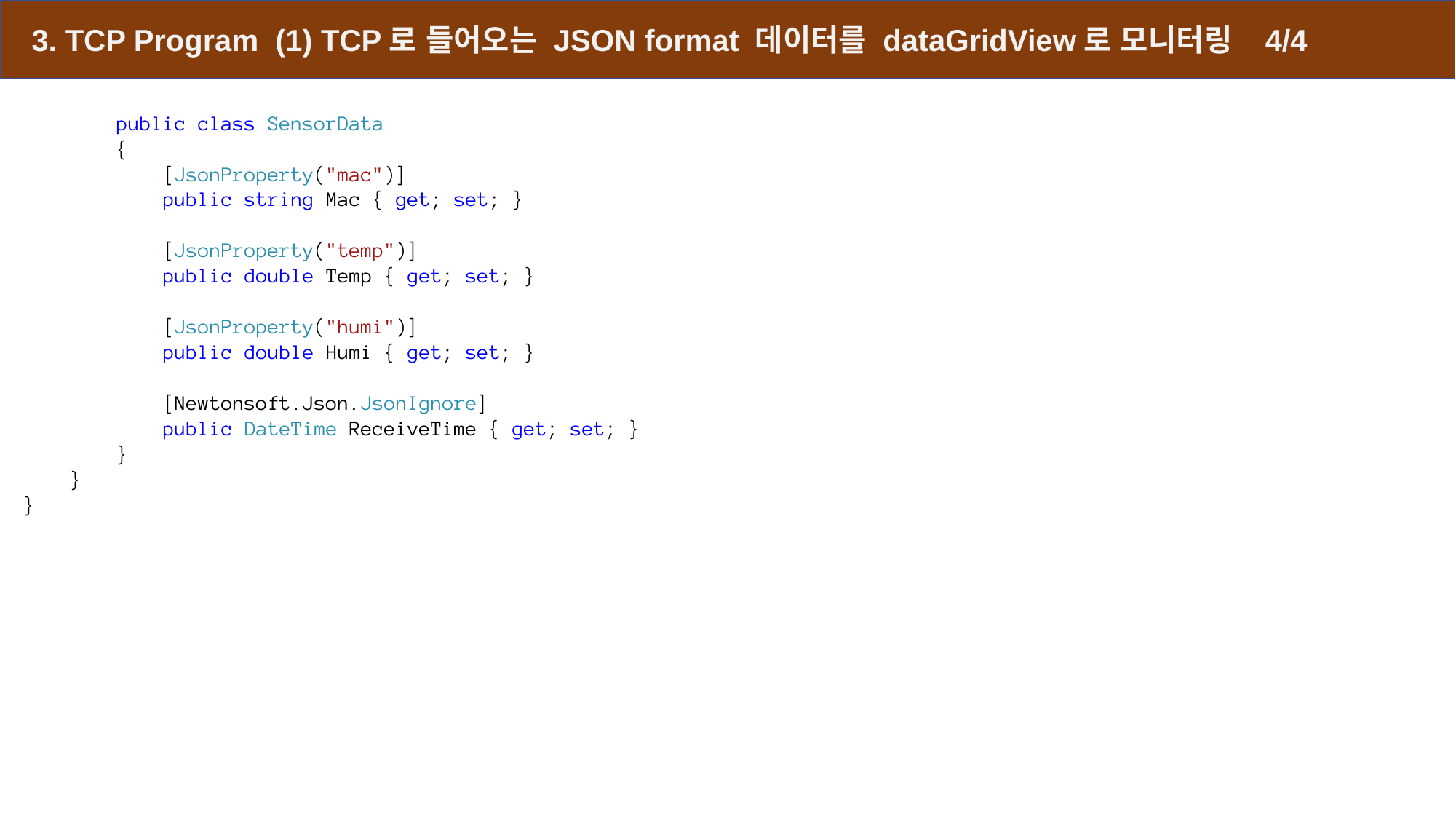

3. TCP Program  (1) TCP로 들어오는 JSON format 데이터를 dataGridView로 모니터링   4/4

        public class SensorData
        {
            [JsonProperty("mac")]
            public string Mac { get; set; }

            [JsonProperty("temp")]
            public double Temp { get; set; }

            [JsonProperty("humi")]
            public double Humi { get; set; }

            [Newtonsoft.Json.JsonIgnore]
            public DateTime ReceiveTime { get; set; }
        }
    }
}